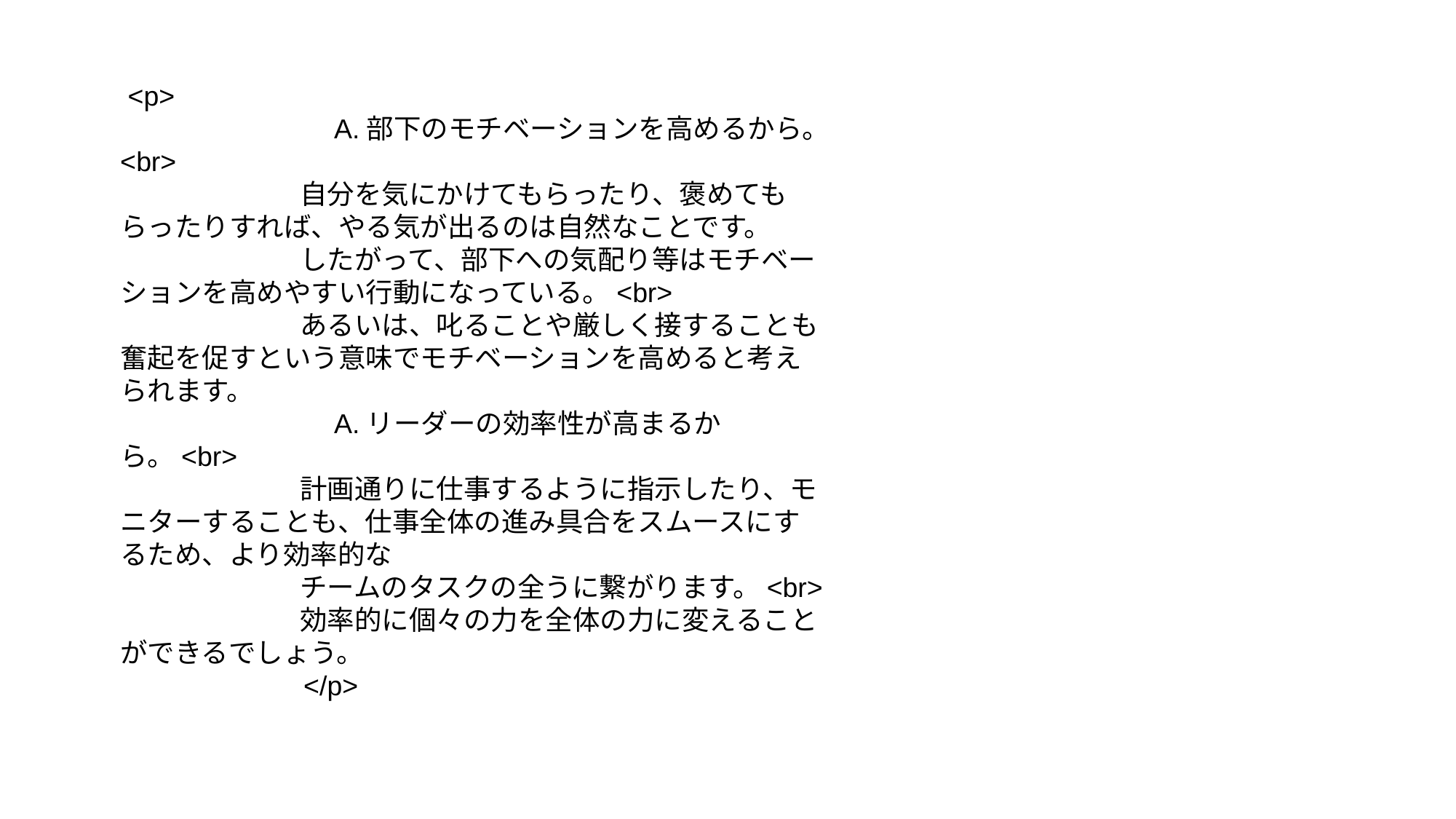

<p>
                            A.部下のモチベーションを高めるから。<br>
                            自分を気にかけてもらったり、褒めてもらったりすれば、やる気が出るのは自然なことです。
                            したがって、部下への気配り等はモチベーションを高めやすい行動になっている。<br>
                            あるいは、叱ることや厳しく接することも奮起を促すという意味でモチベーションを高めると考えられます。
                            A.リーダーの効率性が高まるから。<br>
                            計画通りに仕事するように指示したり、モニターすることも、仕事全体の進み具合をスムースにするため、より効率的な
                            チームのタスクの全うに繋がります。<br>
                            効率的に個々の力を全体の力に変えることができるでしょう。
                        </p>